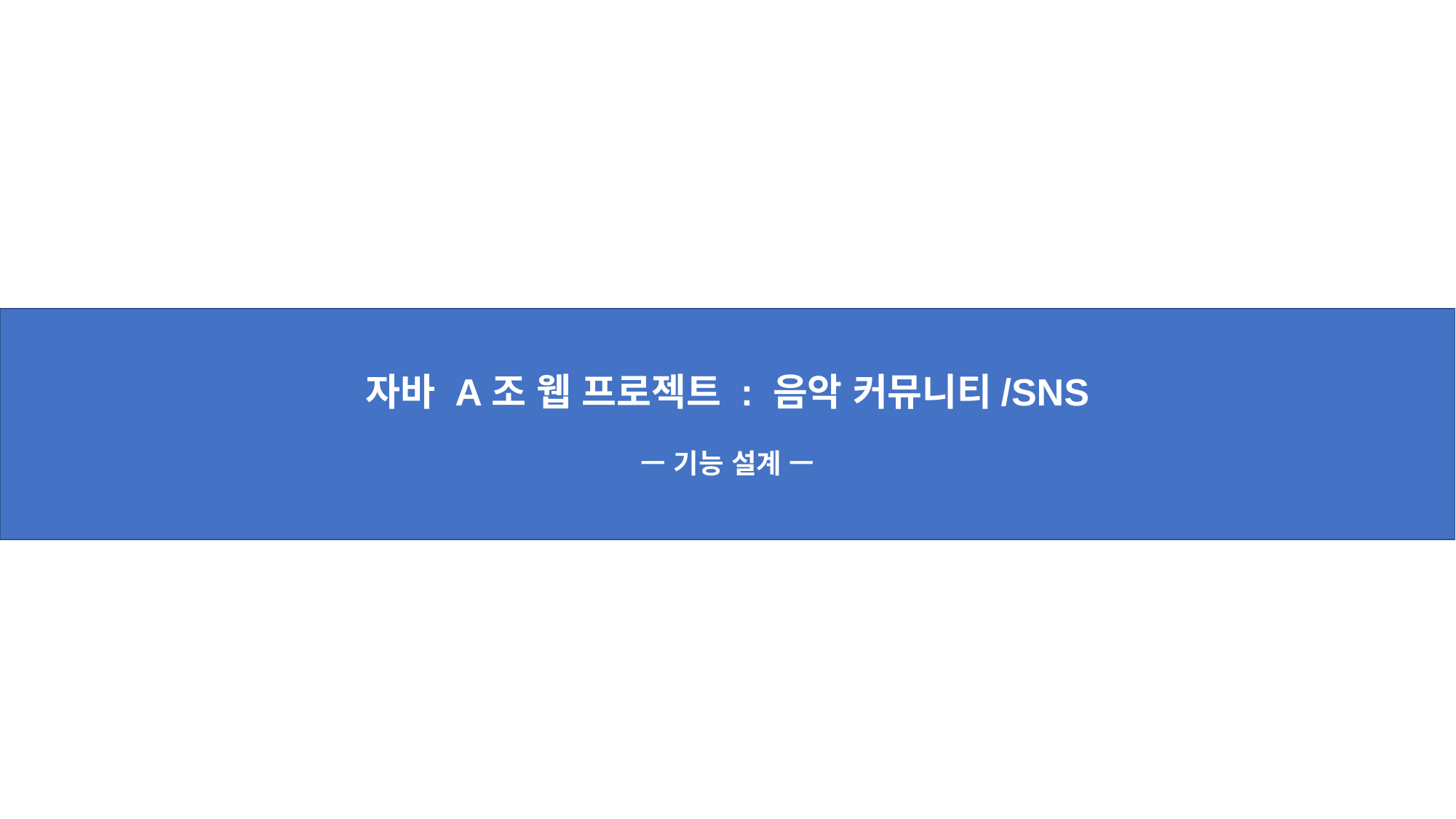

자바 A조 웹 프로젝트 : 음악 커뮤니티/SNS
ㅡ 기능 설계 ㅡ